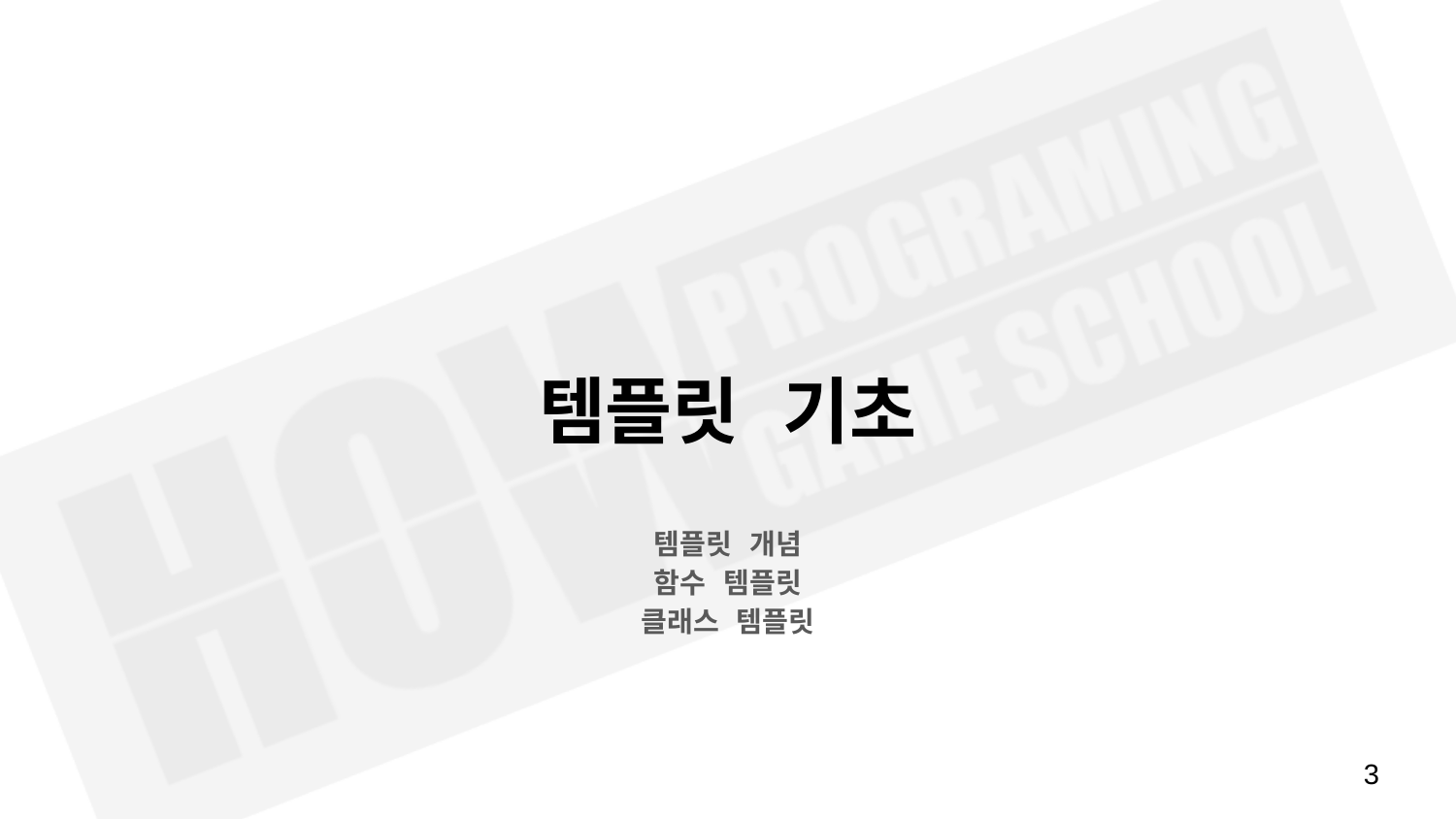

# 템플릿 기초
템플릿 개념
함수 템플릿
클래스 템플릿
3